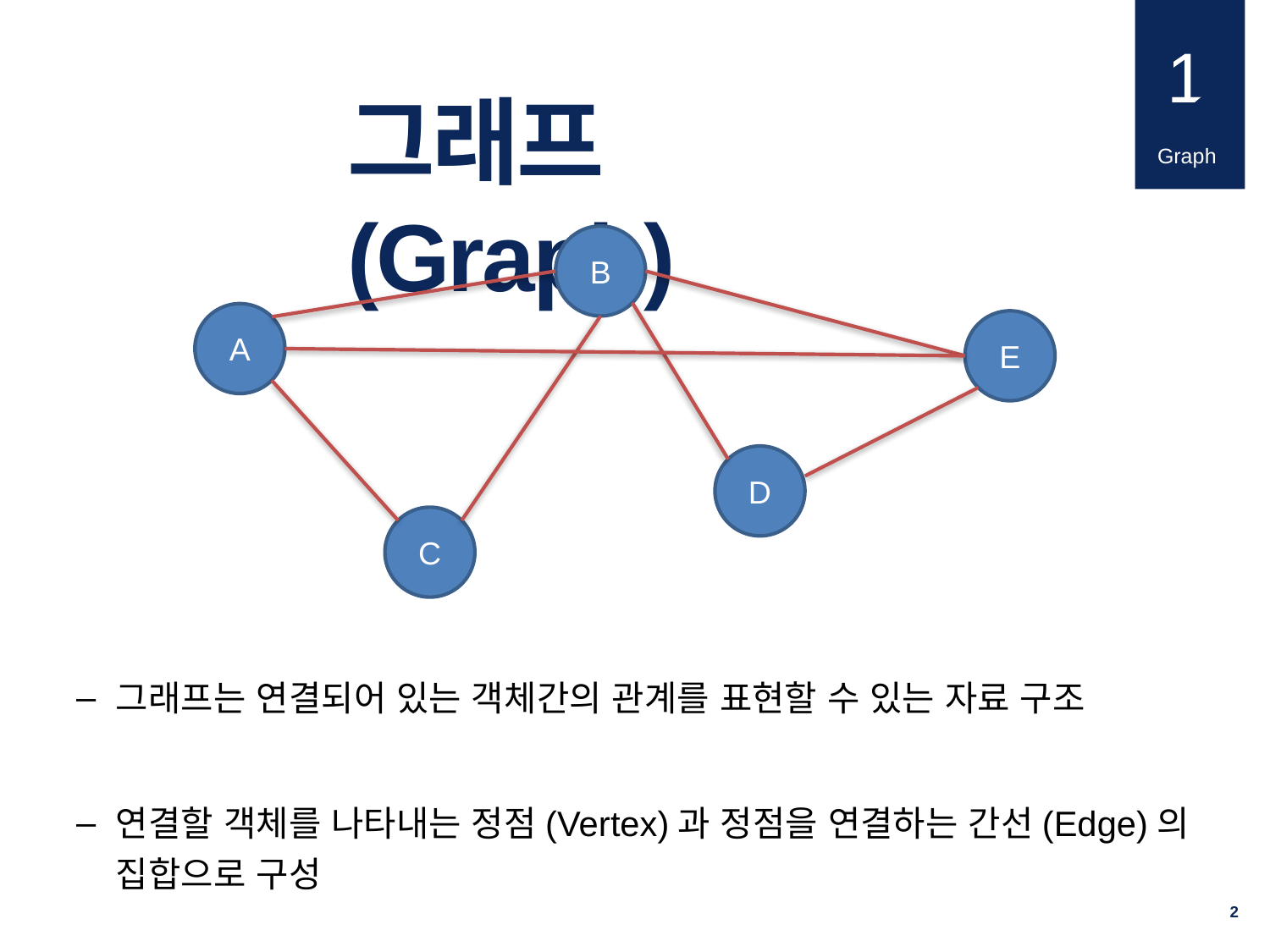

1

그래프 (Graph)
Graph
B
A
E
D
C
그래프는 연결되어 있는 객체간의 관계를 표현할 수 있는 자료 구조

연결할 객체를 나타내는 정점(Vertex)과 정점을 연결하는 간선(Edge)의 집합으로 구성
2